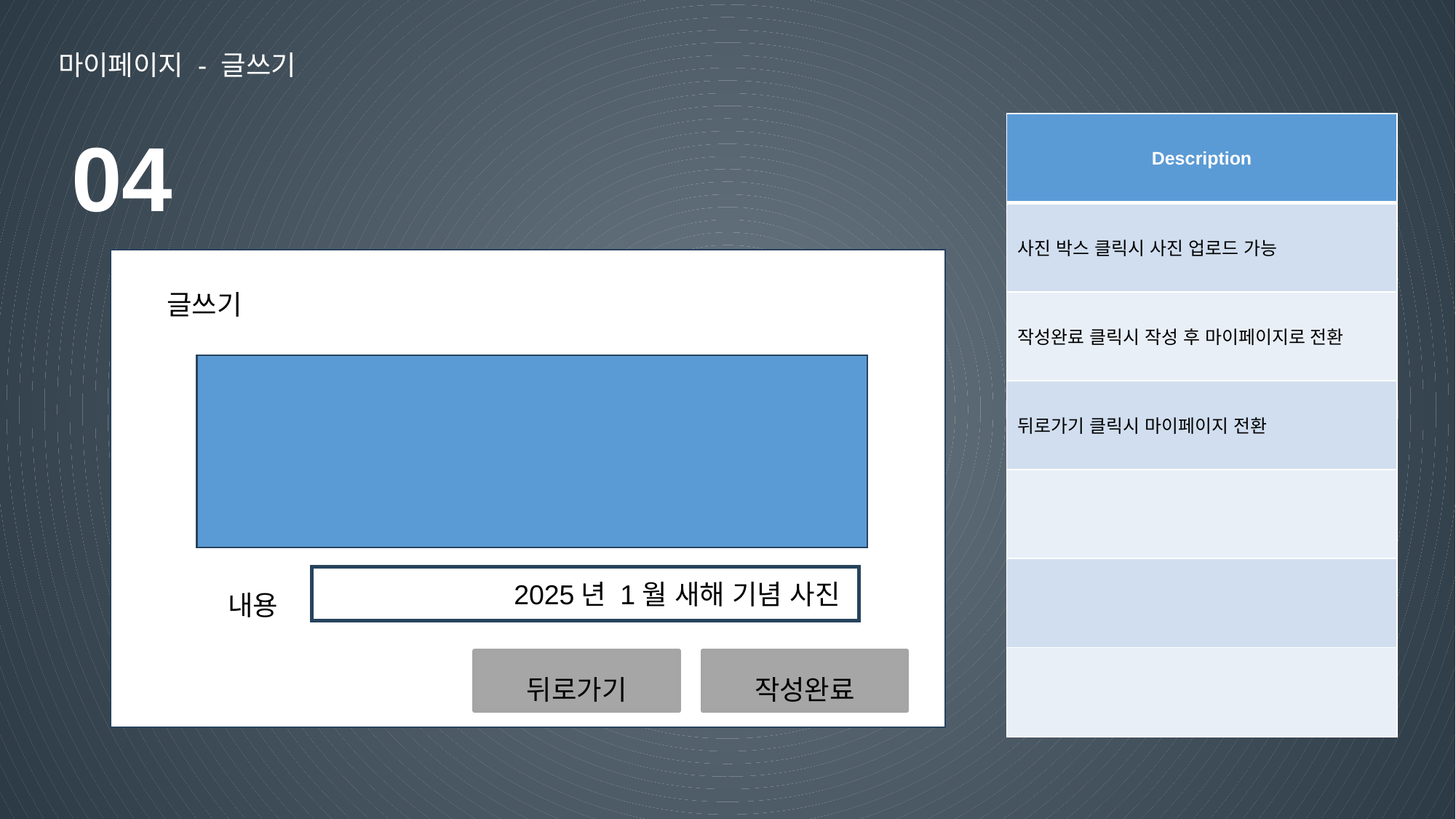

마이페이지 - 글쓰기
04
| Description |
| --- |
| 사진 박스 클릭시 사진 업로드 가능 |
| 작성완료 클릭시 작성 후 마이페이지로 전환 |
| 뒤로가기 클릭시 마이페이지 전환 |
|  |
|  |
|  |

글쓰기

내용
2025년 1월 새해 기념 사진
뒤로가기
작성완료